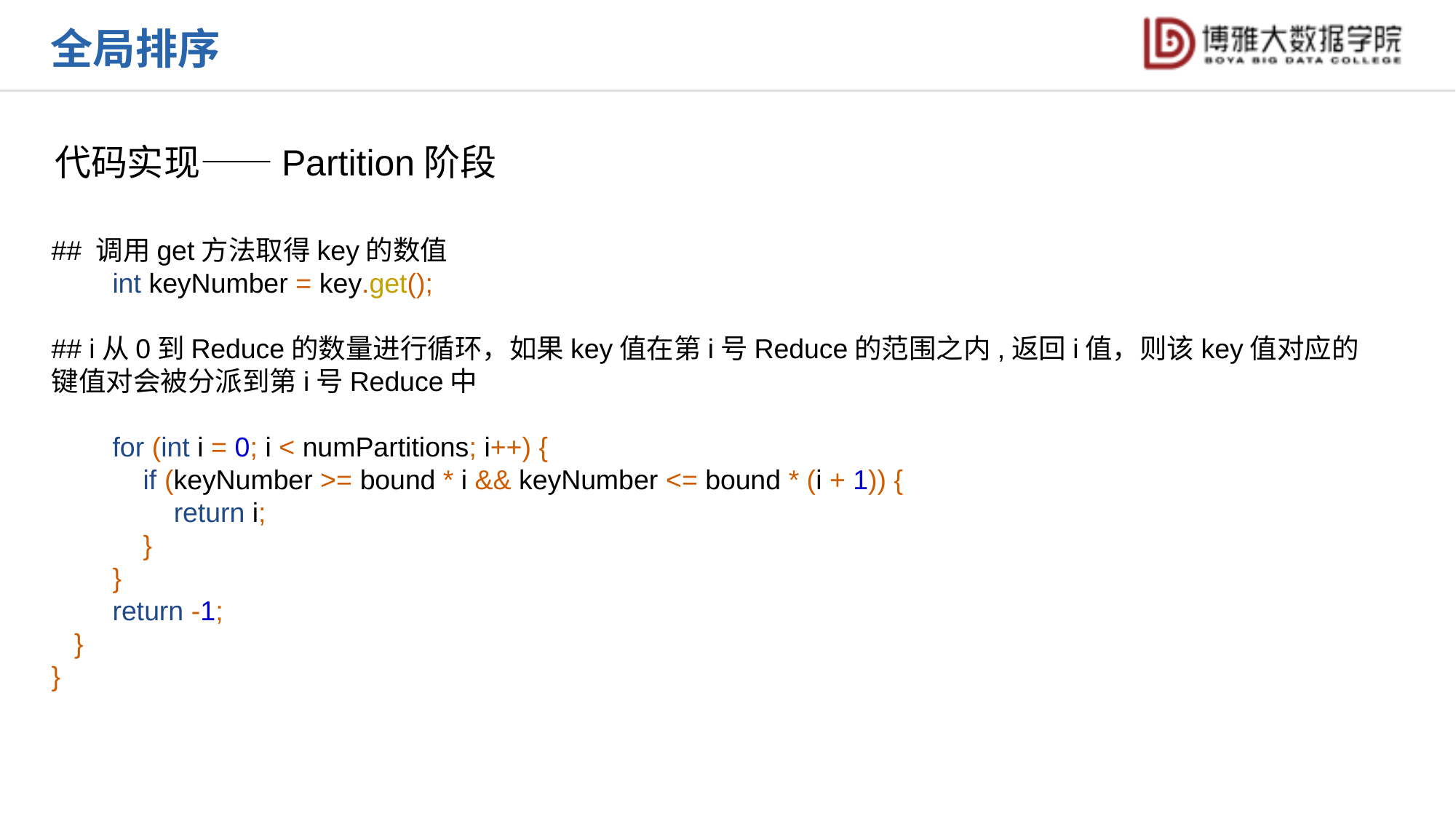

全局排序
代码实现——Partition阶段

## 调用get方法取得key的数值
        int keyNumber = key.get();

## i从0到Reduce的数量进行循环，如果key值在第i号Reduce的范围之内,返回i值，则该key值对应的键值对会被分派到第i号Reduce中

        for (int i = 0; i < numPartitions; i++) {
            if (keyNumber >= bound * i && keyNumber <= bound * (i + 1)) {
                return i;
            }
        }
        return -1;
   }
}